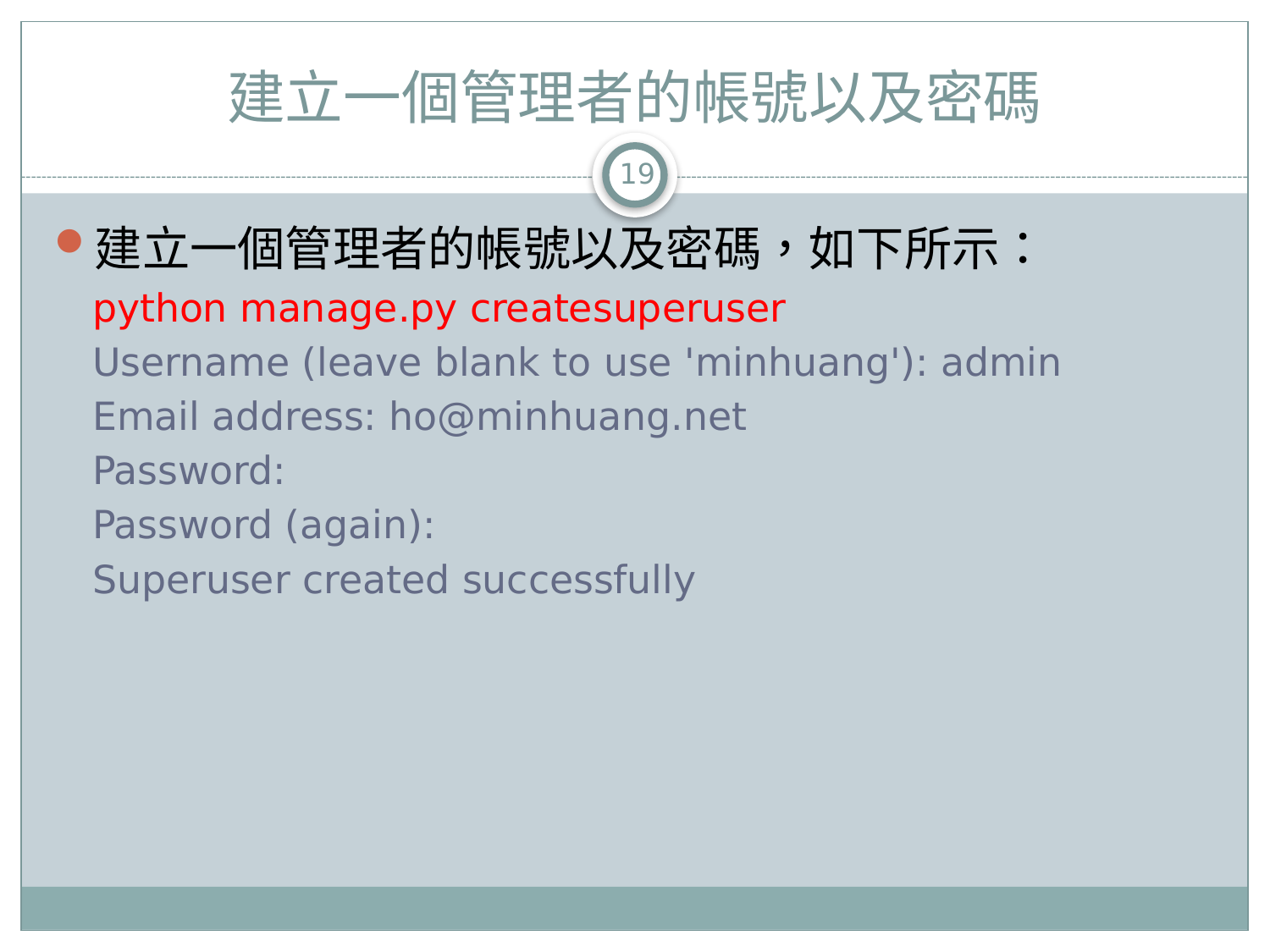

# 建立一個管理者的帳號以及密碼
19
建立一個管理者的帳號以及密碼，如下所示：
python manage.py createsuperuser
Username (leave blank to use 'minhuang'): admin
Email address: ho@minhuang.net
Password:
Password (again):
Superuser created successfully